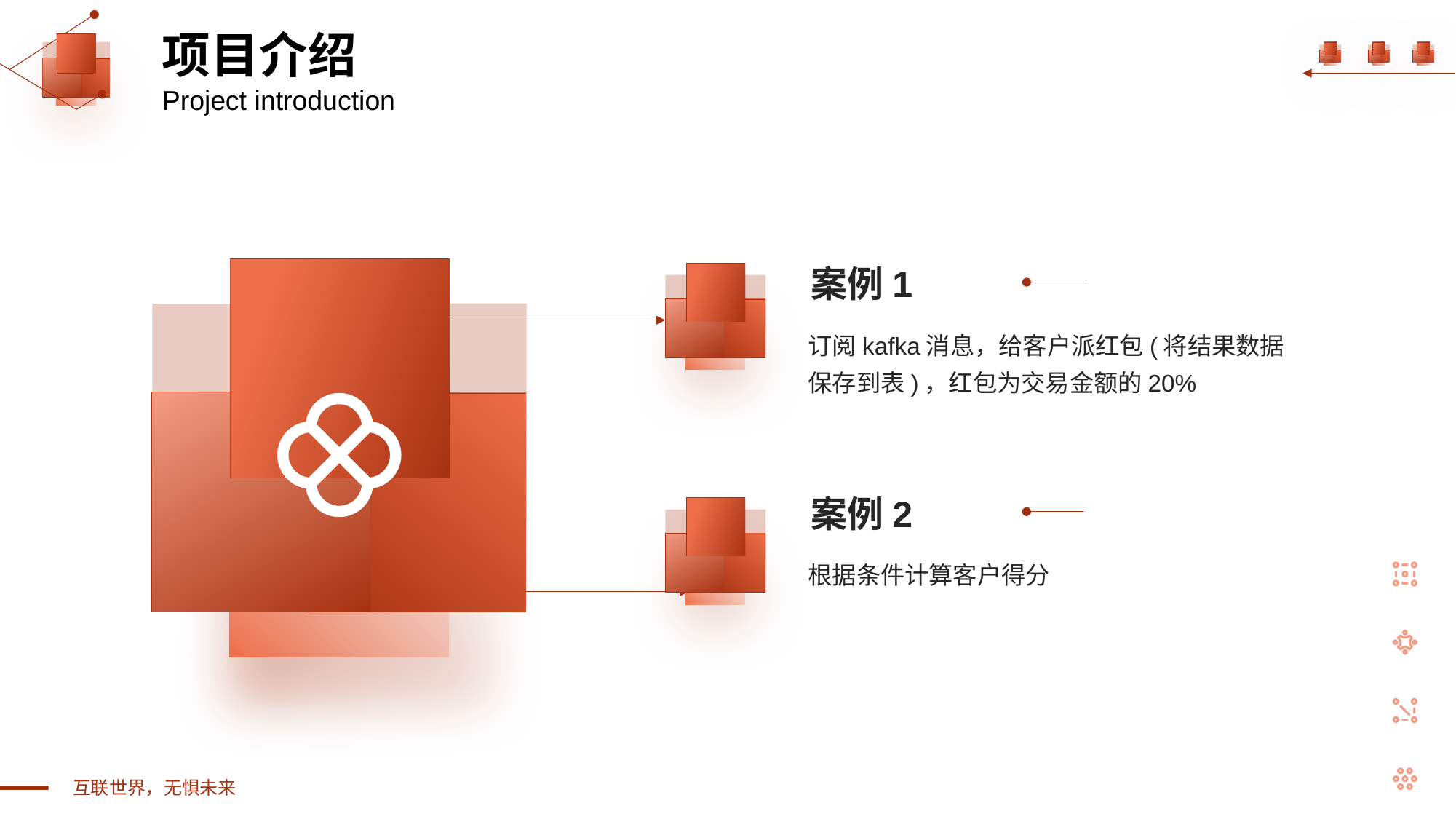

项目介绍
Project introduction

案例1

订阅kafka消息，给客户派红包(将结果数据保存到表)，红包为交易金额的20%

案例2

根据条件计算客户得分